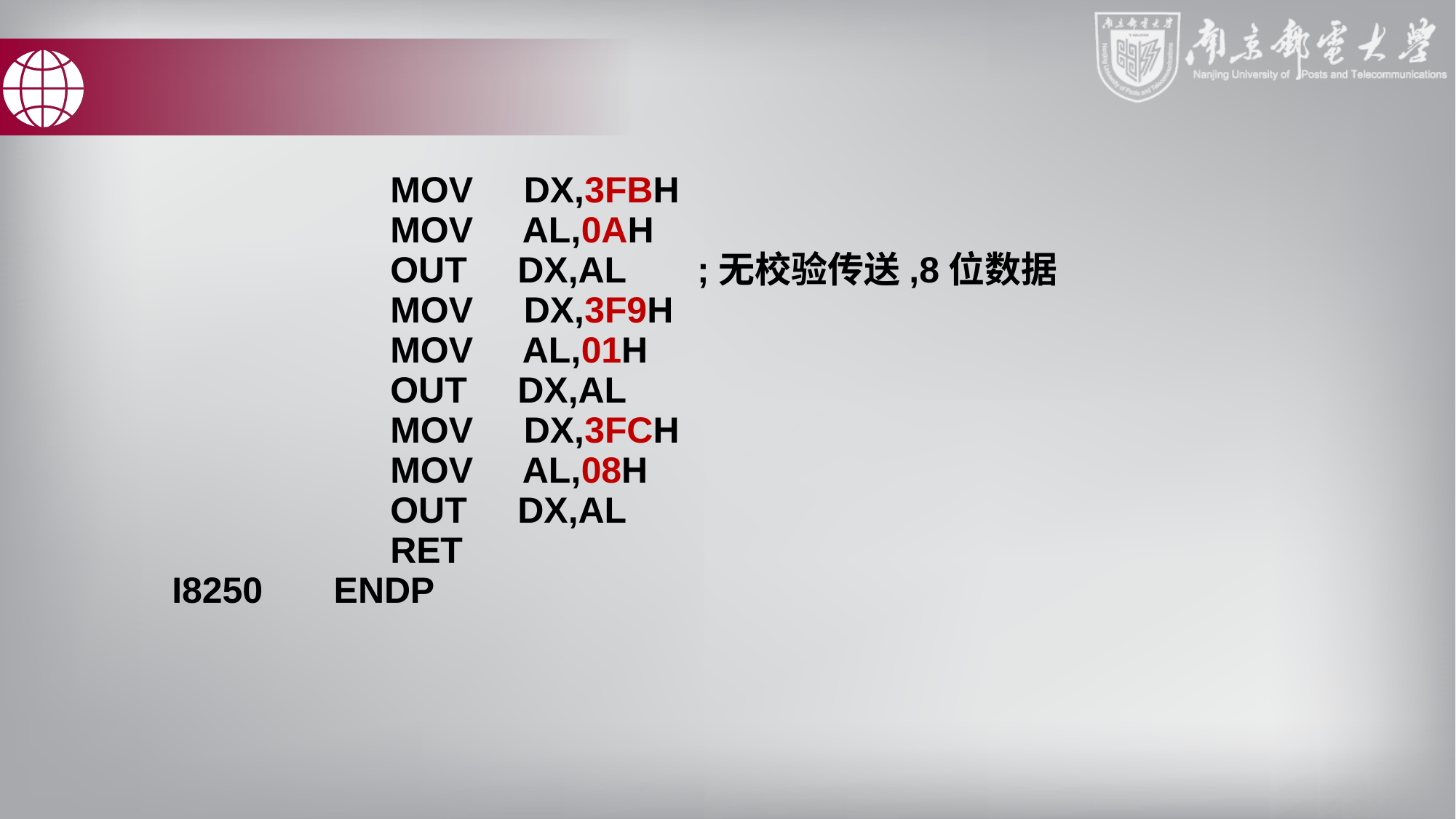

MOV     DX,3FBH
  		MOV     AL,0AH
  		OUT     DX,AL       ;无校验传送,8位数据
  		MOV     DX,3F9H
  		MOV     AL,01H
  		OUT     DX,AL
  		MOV     DX,3FCH
  		MOV     AL,08H
  		OUT     DX,AL
  		RET
I8250       ENDP